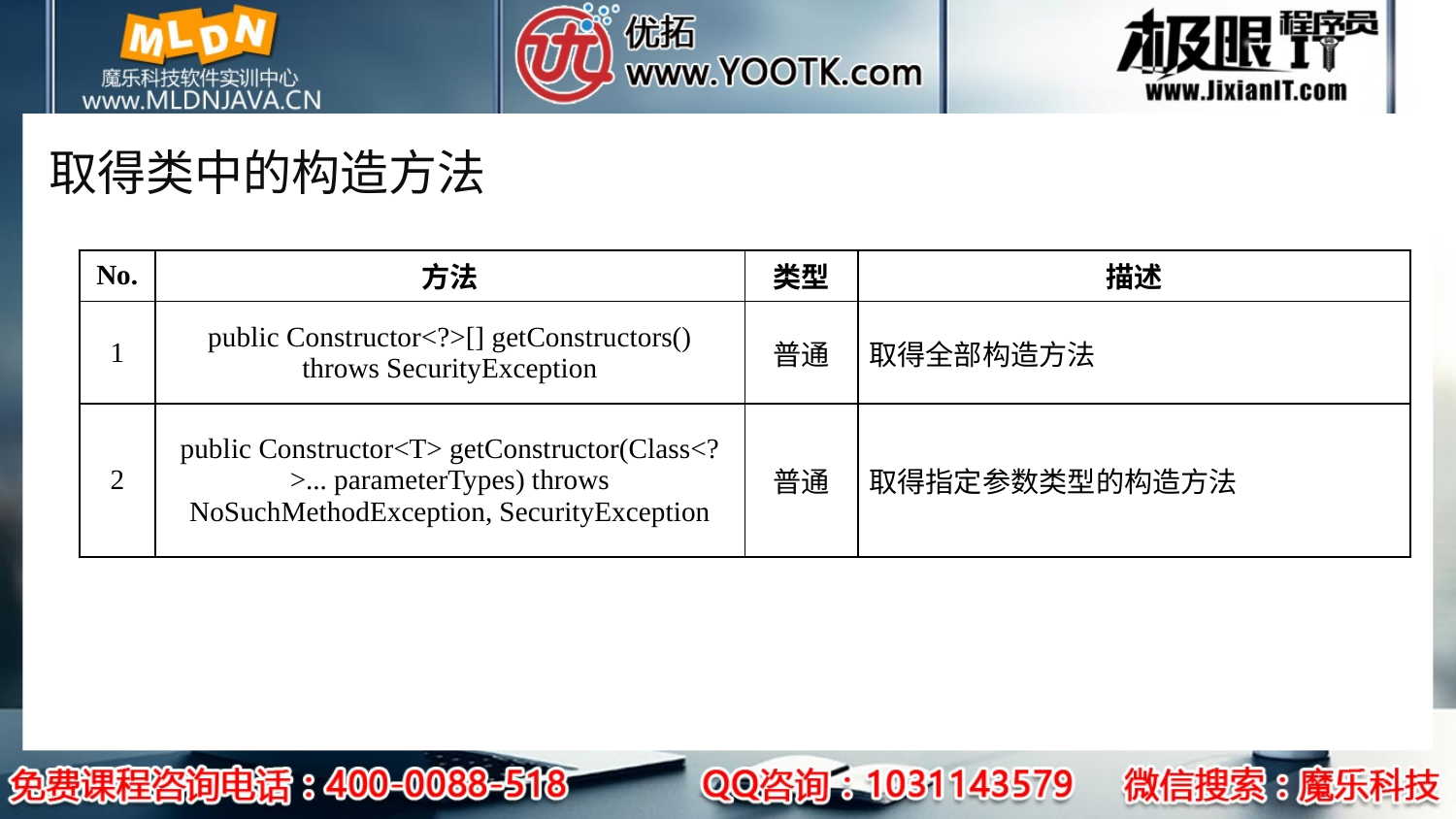

# 取得类中的构造方法
| No. | 方法 | 类型 | 描述 |
| --- | --- | --- | --- |
| 1 | public Constructor<?>[] getConstructors() throws SecurityException | 普通 | 取得全部构造方法 |
| 2 | public Constructor<T> getConstructor(Class<?>... parameterTypes) throws NoSuchMethodException, SecurityException | 普通 | 取得指定参数类型的构造方法 |